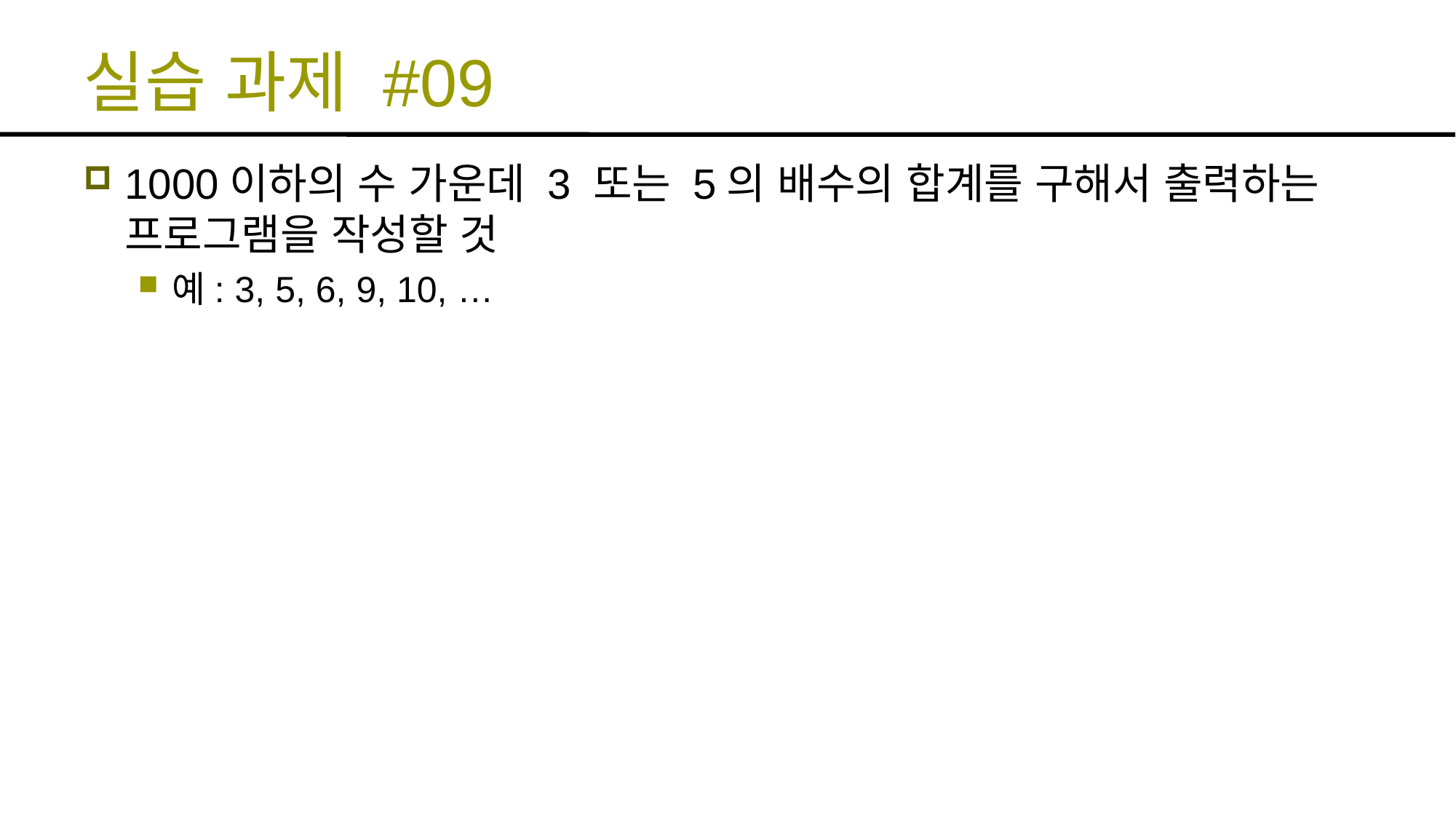

# 실습 과제 #09
1000이하의 수 가운데 3 또는 5의 배수의 합계를 구해서 출력하는 프로그램을 작성할 것
예: 3, 5, 6, 9, 10, …